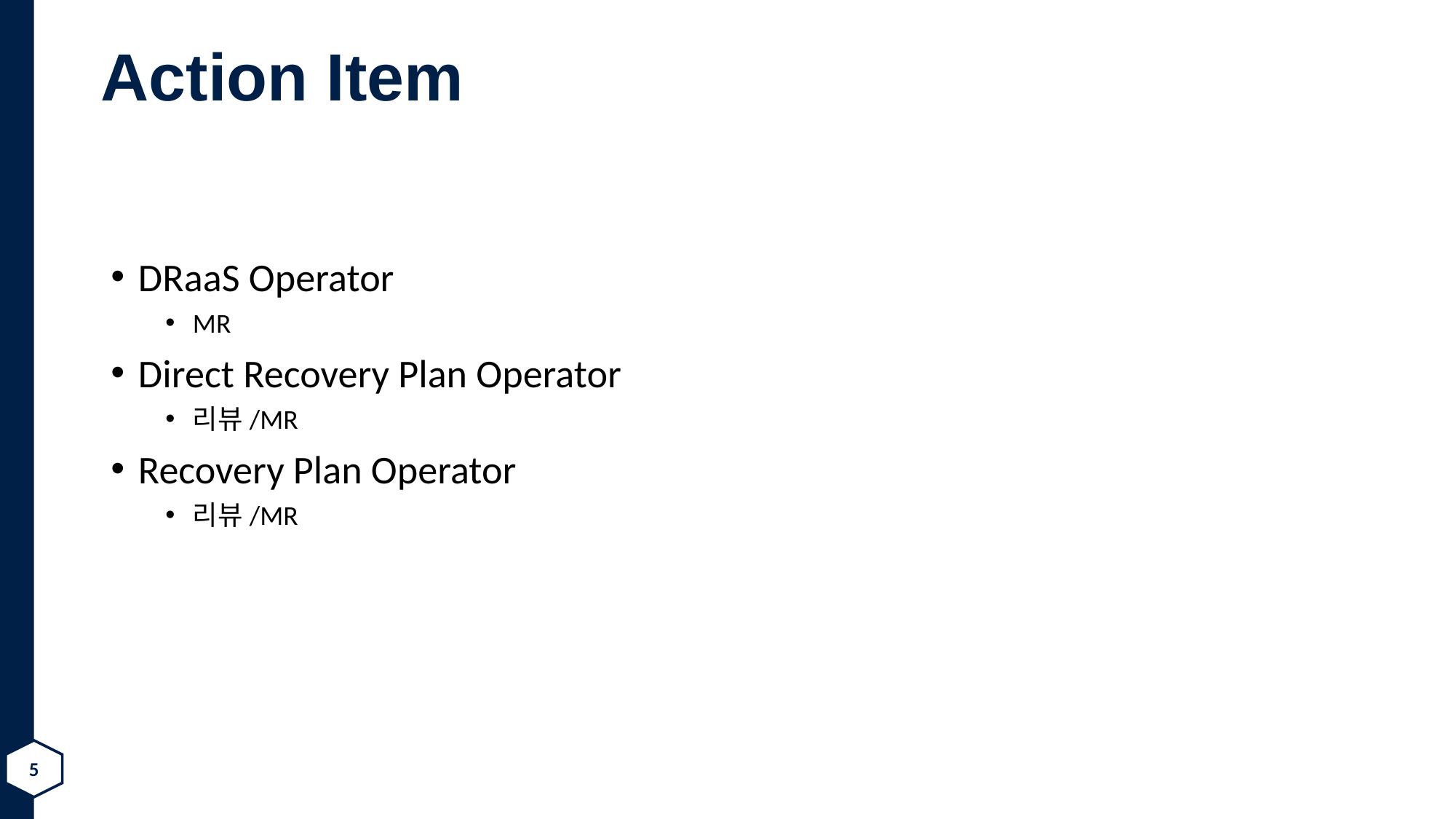

# Action Item
DRaaS Operator
MR
Direct Recovery Plan Operator
리뷰/MR
Recovery Plan Operator
리뷰/MR